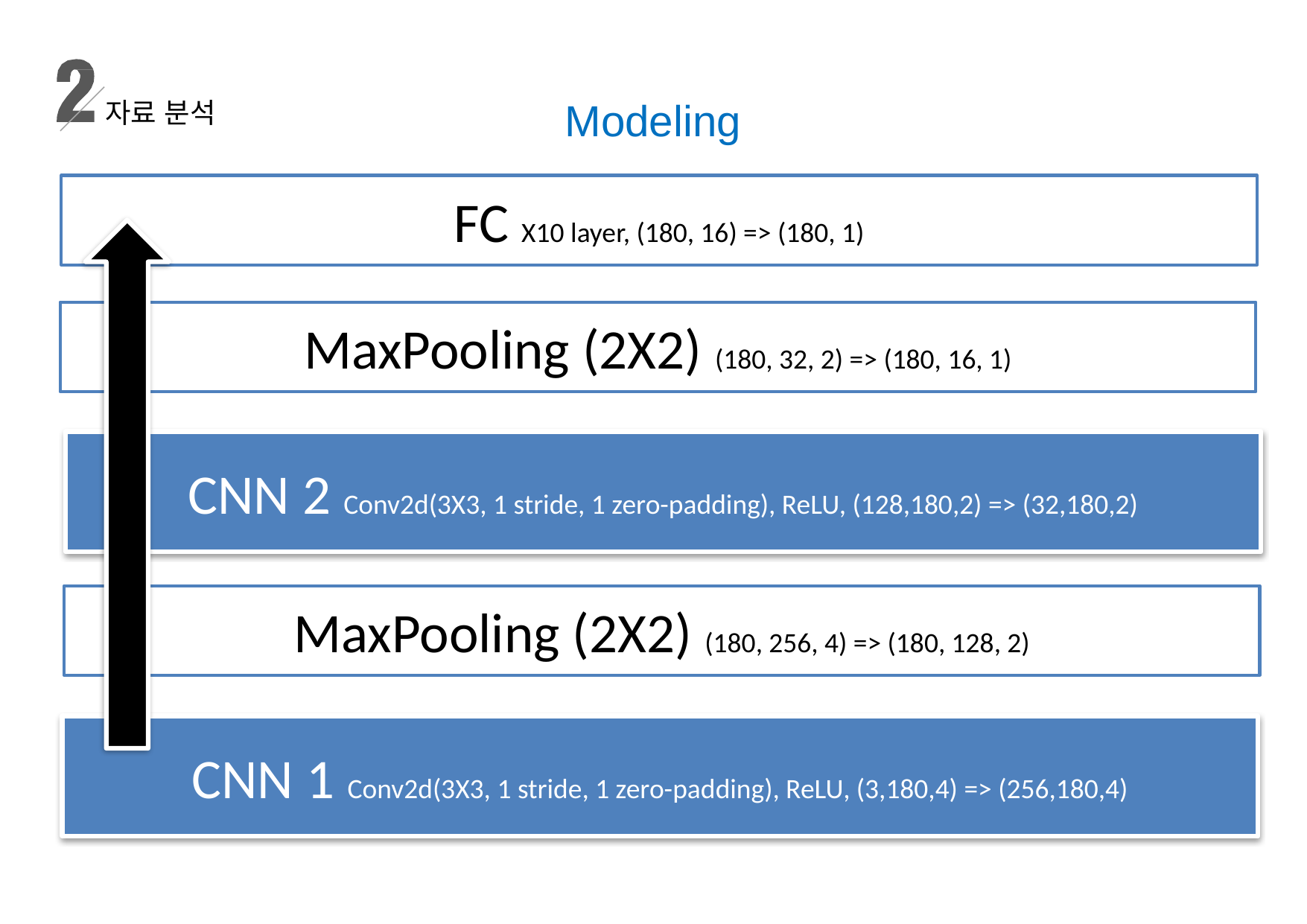

Modeling
자료 분석
FC X10 layer, (180, 16) => (180, 1)

MaxPooling (2X2) (180, 32, 2) => (180, 16, 1)
CNN 2 Conv2d(3X3, 1 stride, 1 zero-padding), ReLU, (128,180,2) => (32,180,2)
MaxPooling (2X2) (180, 256, 4) => (180, 128, 2)
CNN 1 Conv2d(3X3, 1 stride, 1 zero-padding), ReLU, (3,180,4) => (256,180,4)